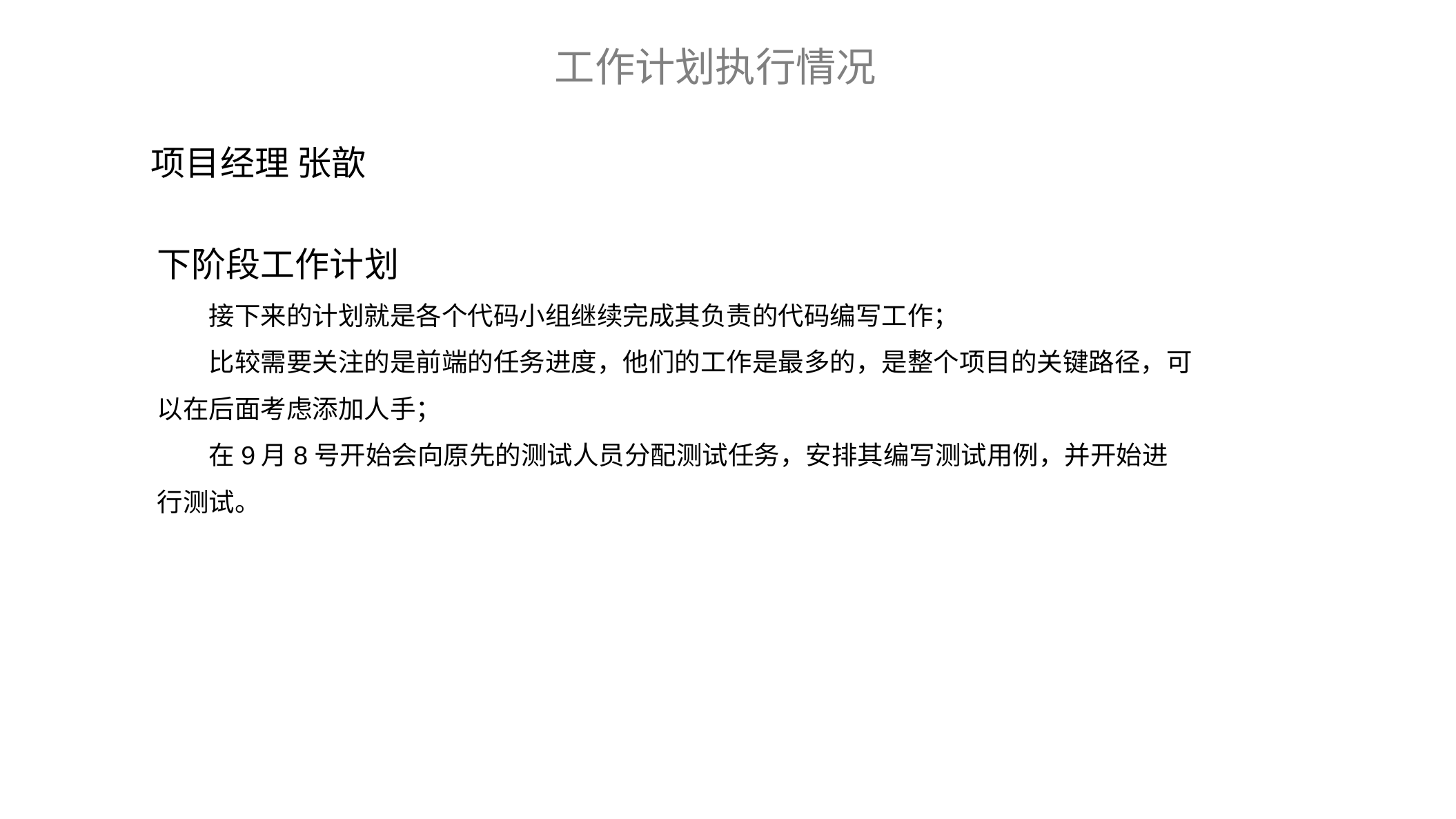

工作计划执行情况
项目经理 张歆
下阶段工作计划
接下来的计划就是各个代码小组继续完成其负责的代码编写工作；
比较需要关注的是前端的任务进度，他们的工作是最多的，是整个项目的关键路径，可以在后面考虑添加人手；
在9月8号开始会向原先的测试人员分配测试任务，安排其编写测试用例，并开始进行测试。